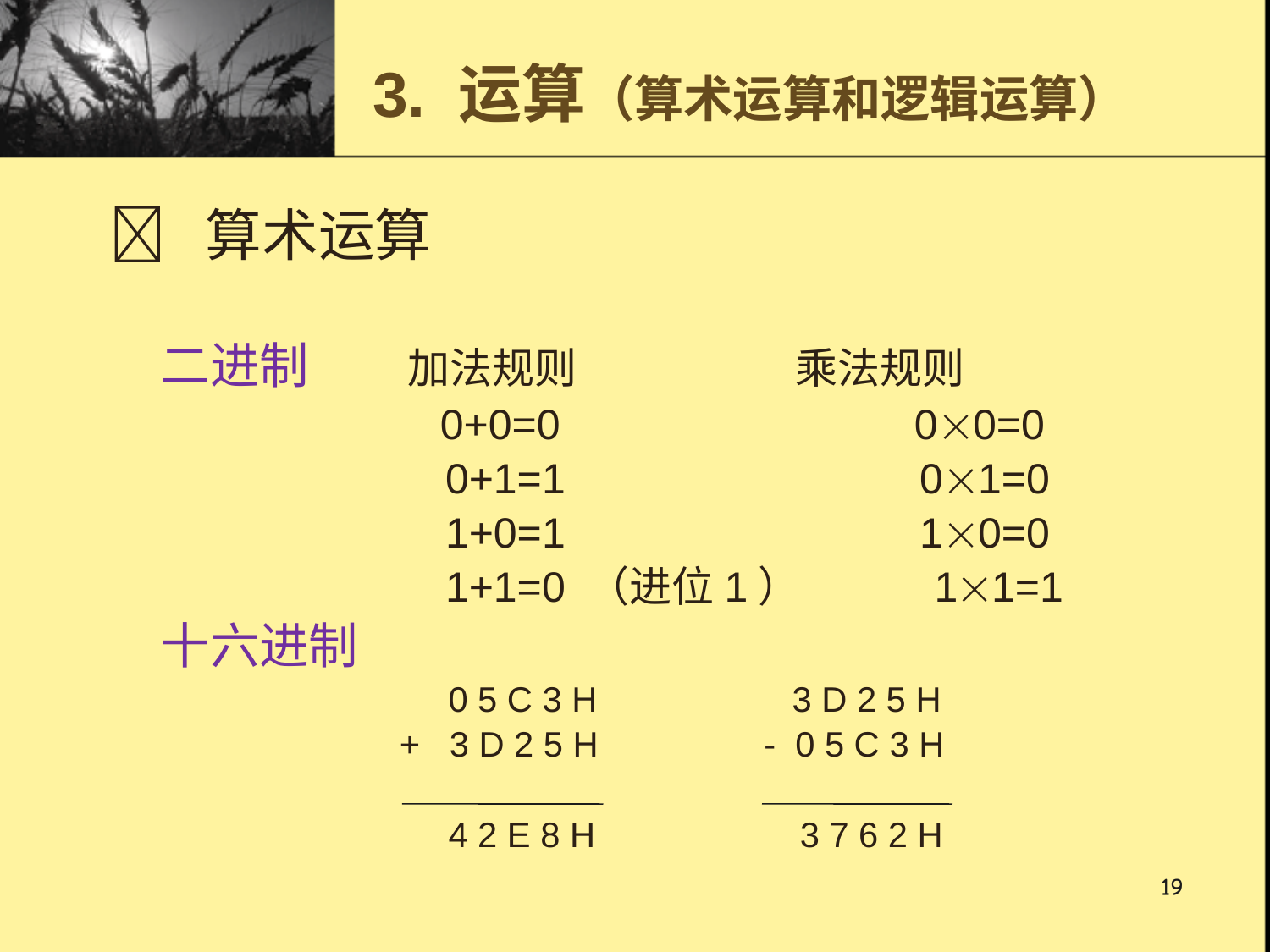

# 3. 运算（算术运算和逻辑运算）
 •  算术运算

二进制         加法规则                       乘法规则
                      0+0=0                              0×0=0
                        0+1=1                              0×1=0
                        1+0=1                              1×0=0
                        1+1=0 （进位1）             1×1=1
十六进制
                       0 5 C 3 H                    3 D 2 5 H
                  +   3 D 2 5 H                 -  0 5 C 3 H

                       4 2 E 8 H                     3 7 6 2 H

19